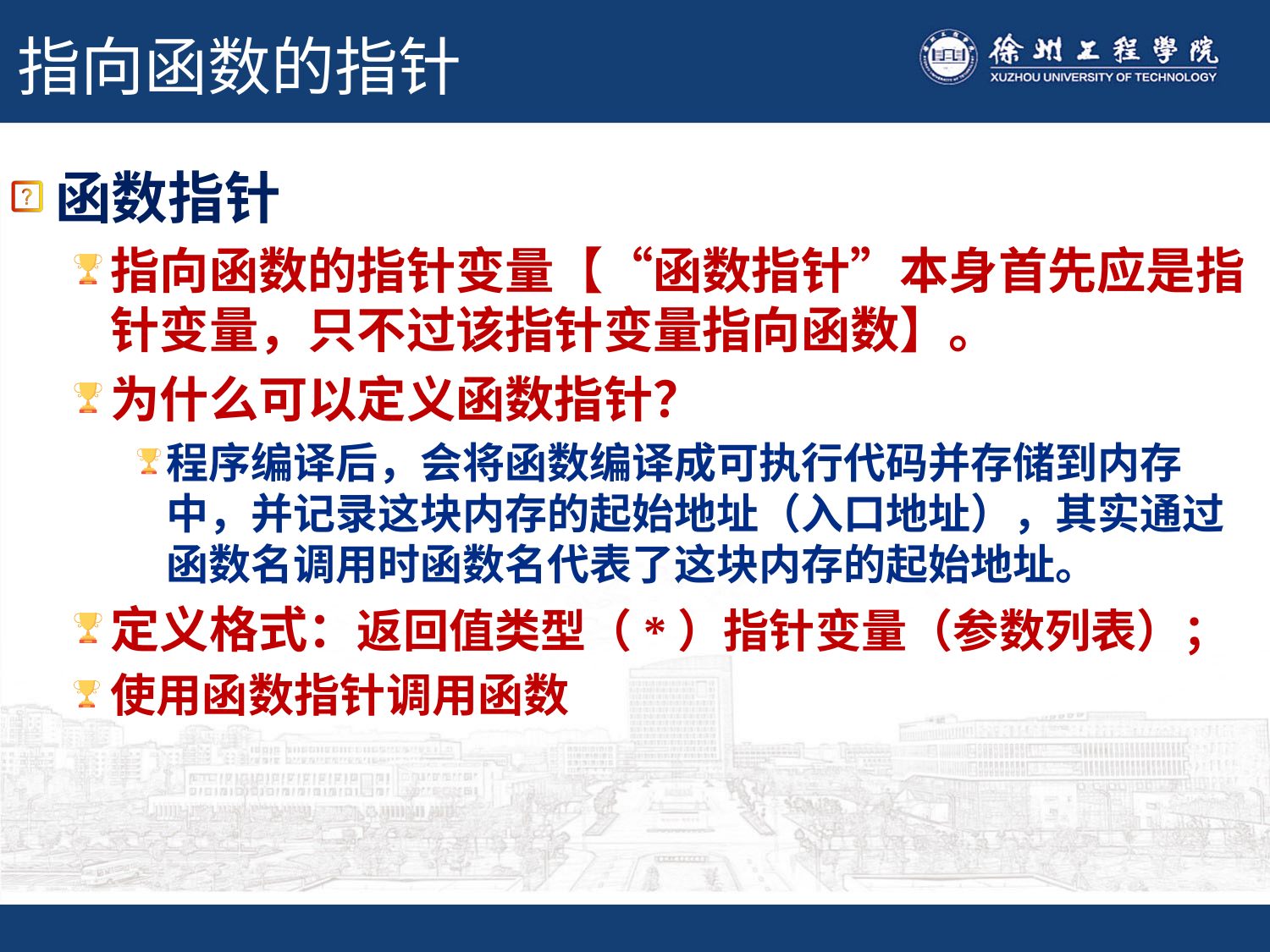

# 指向函数的指针
函数指针
指向函数的指针变量【“函数指针”本身首先应是指针变量，只不过该指针变量指向函数】。
为什么可以定义函数指针？
程序编译后，会将函数编译成可执行代码并存储到内存中，并记录这块内存的起始地址（入口地址），其实通过函数名调用时函数名代表了这块内存的起始地址。
定义格式：返回值类型（*）指针变量（参数列表）；
使用函数指针调用函数